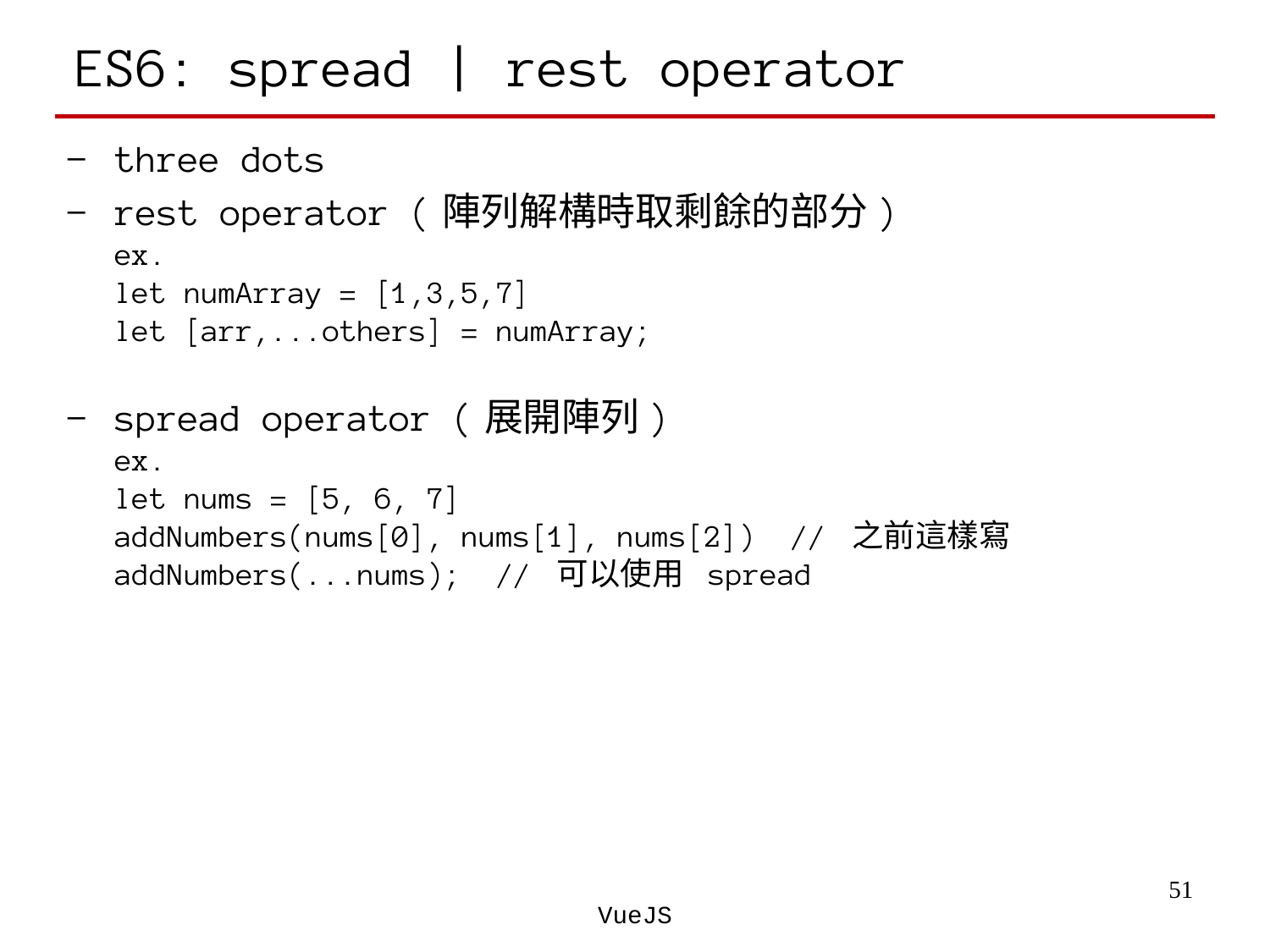

# ES6: spread | rest operator
three dots
rest operator (陣列解構時取剩餘的部分)
ex.
let numArray = [1,3,5,7]
let [arr,...others] = numArray;
spread operator (展開陣列)
ex.
let nums = [5, 6, 7]
addNumbers(nums[0], nums[1], nums[2])  // 之前這樣寫
addNumbers(...nums);  // 可以使用 spread
51
VueJS